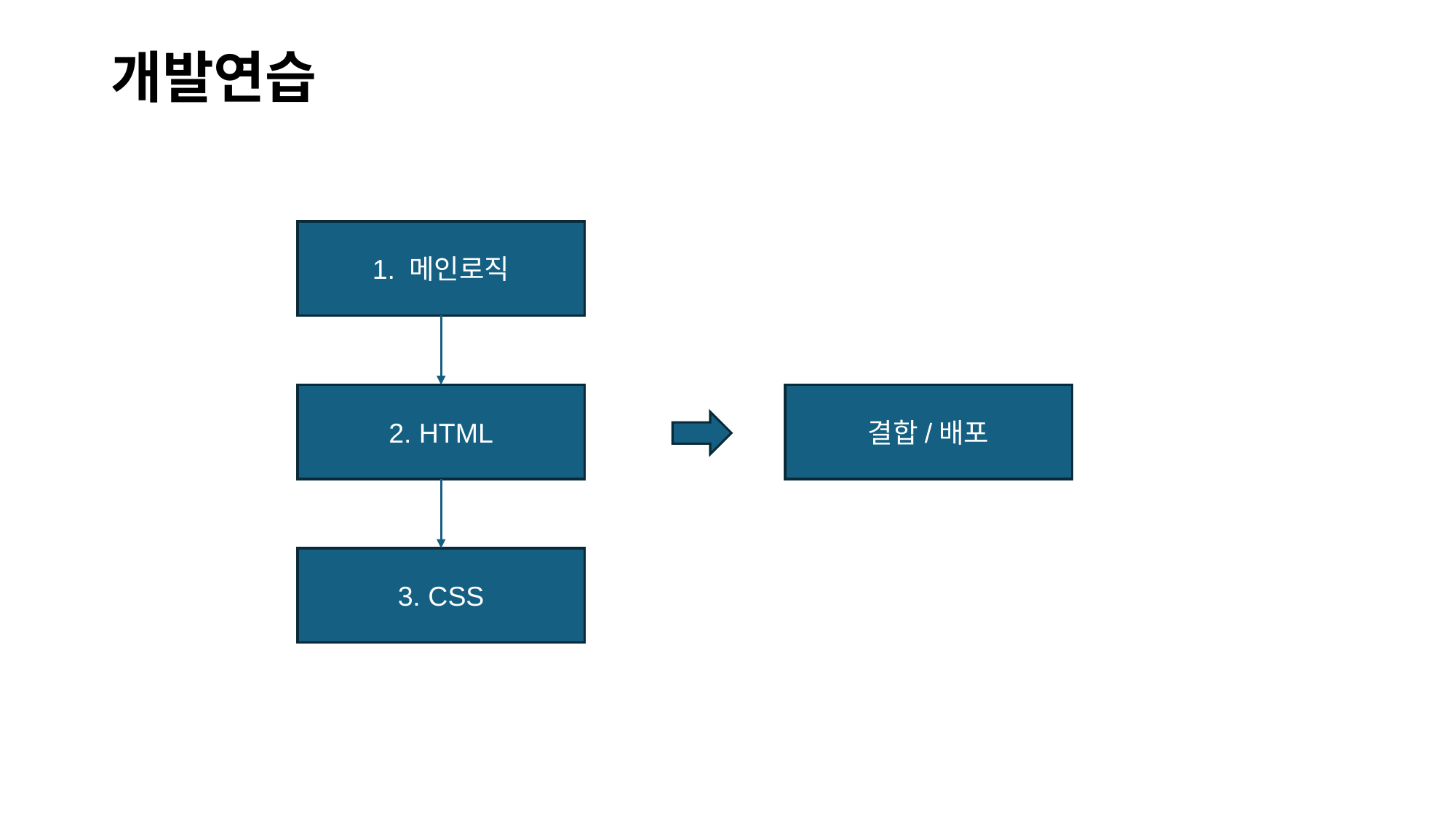

# 개발연습
1. 메인로직
2. HTML
결합/배포

3. CSS